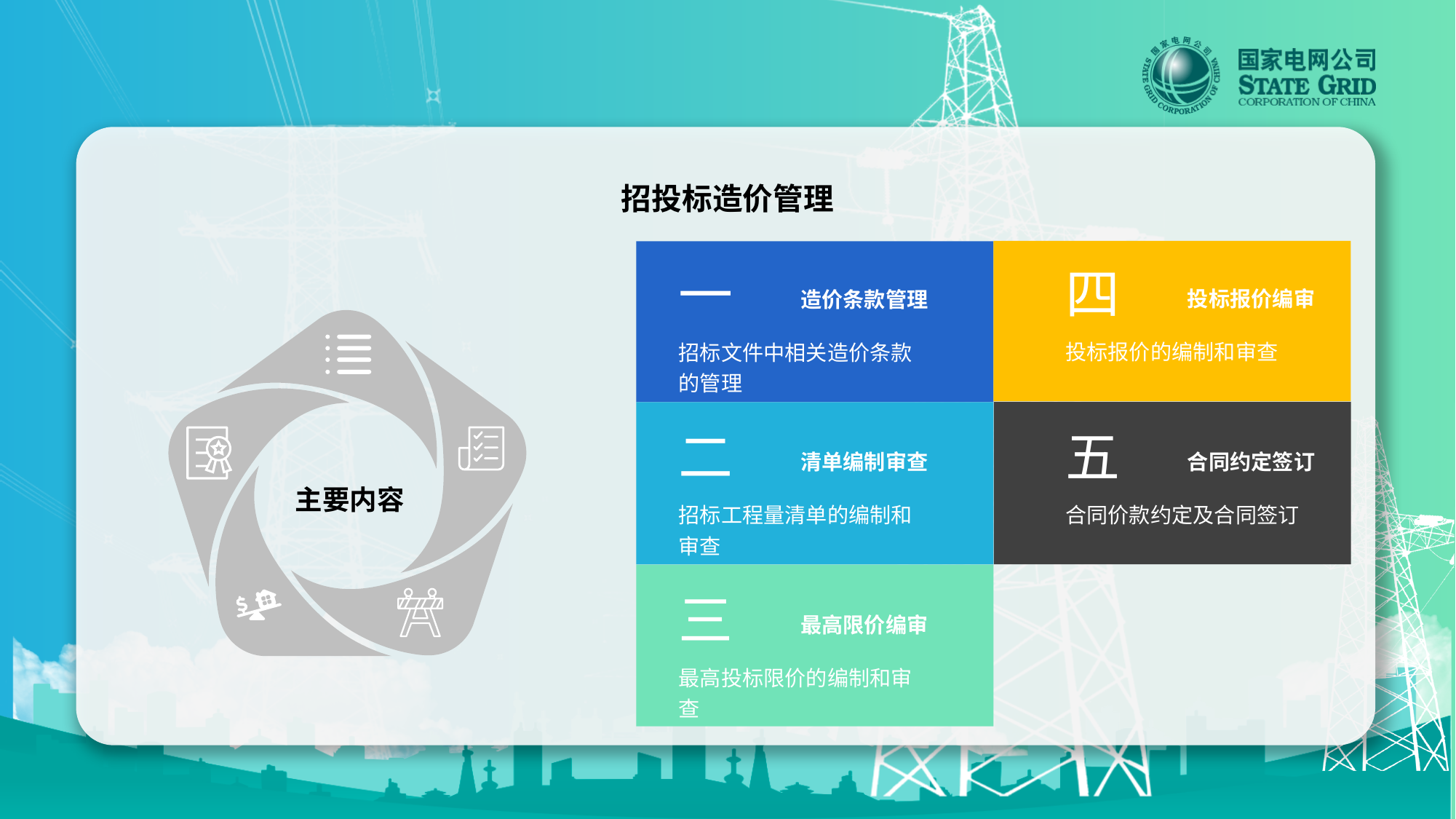

招投标造价管理

四
投标报价编审
投标报价的编制和审查

一
造价条款管理
招标文件中相关造价条款的管理

五
合同约定签订
合同价款约定及合同签订

二
清单编制审查
招标工程量清单的编制和审查

主要内容

三
最高限价编审
最高投标限价的编制和审查